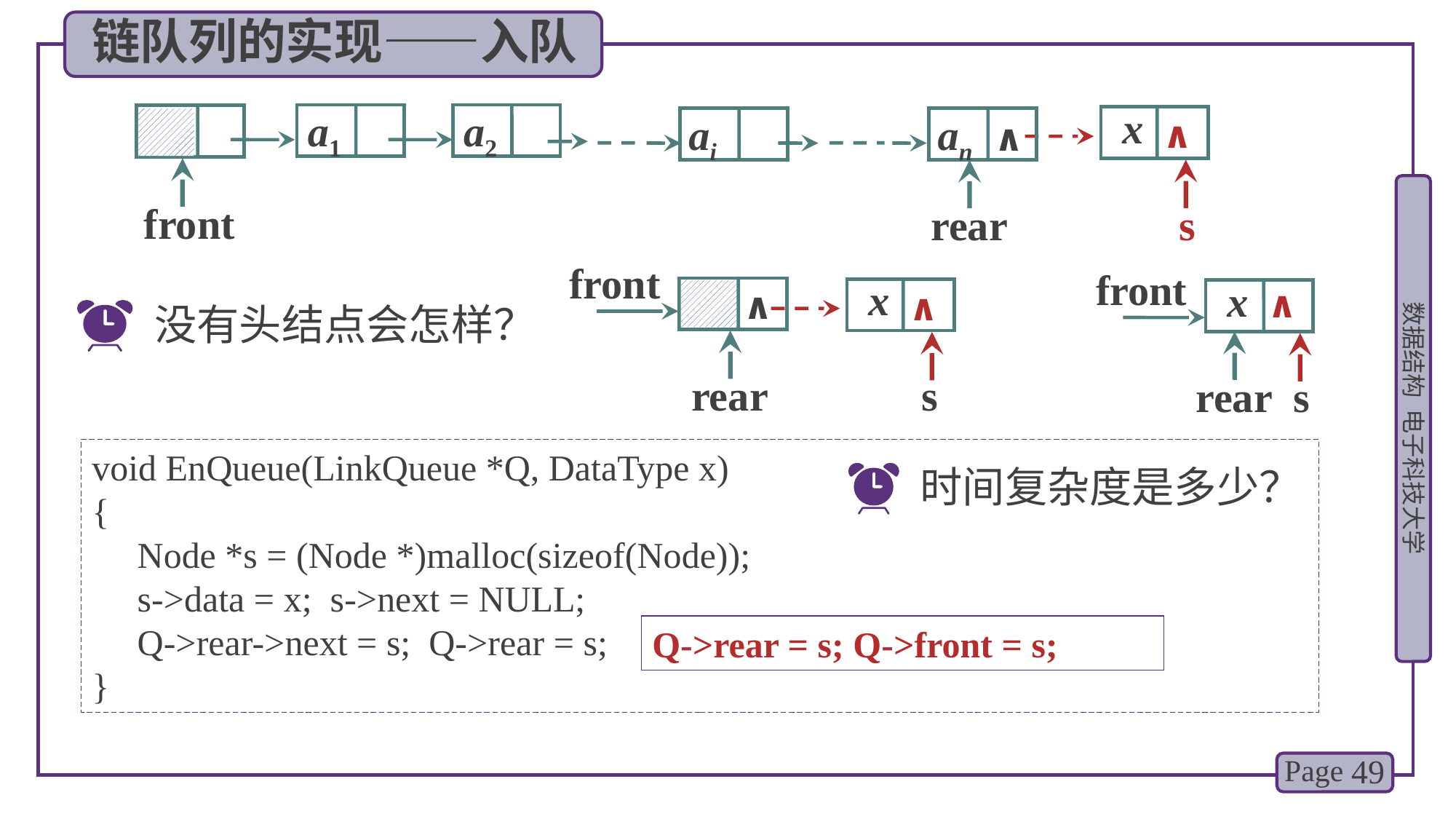

链队列的实现——入队

a1

a2

ai

an

∧

∧
 x

s

front

rear
front
front

∧

∧

∧
 x

s

 x

s
没有头结点会怎样？

rear

rear
void EnQueue(LinkQueue *Q, DataType x)
{
     Node *s = (Node *)malloc(sizeof(Node));
     s->data = x;  s->next = NULL;
     Q->rear->next = s;  Q->rear = s;
}
时间复杂度是多少？

Q->rear = s; Q->front = s;